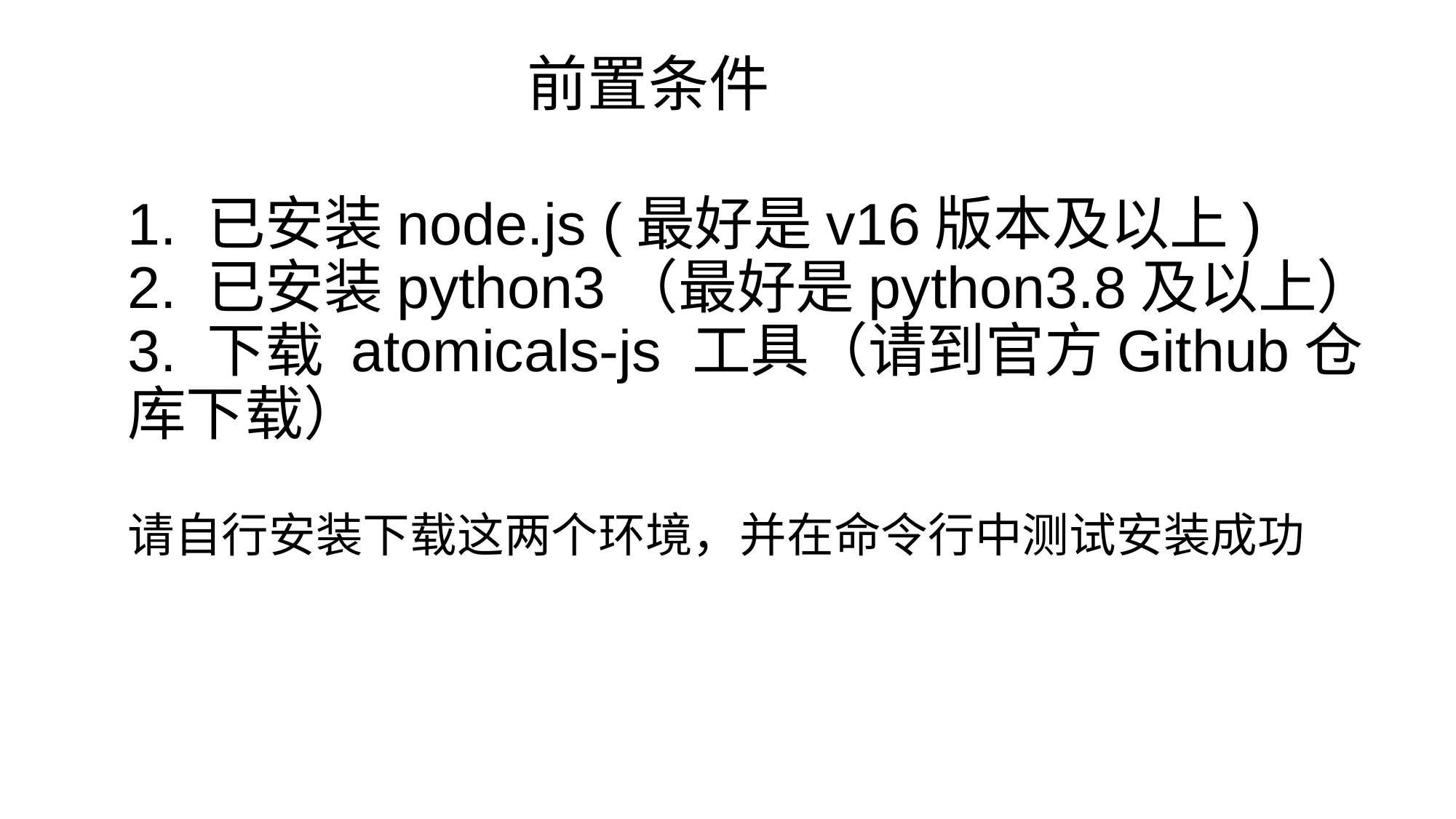

前置条件
# 1. 已安装node.js (最好是v16版本及以上) 2. 已安装python3（最好是python3.8及以上） 3. 下载 atomicals-js 工具（请到官方Github仓库下载） 请自行安装下载这两个环境，并在命令行中测试安装成功